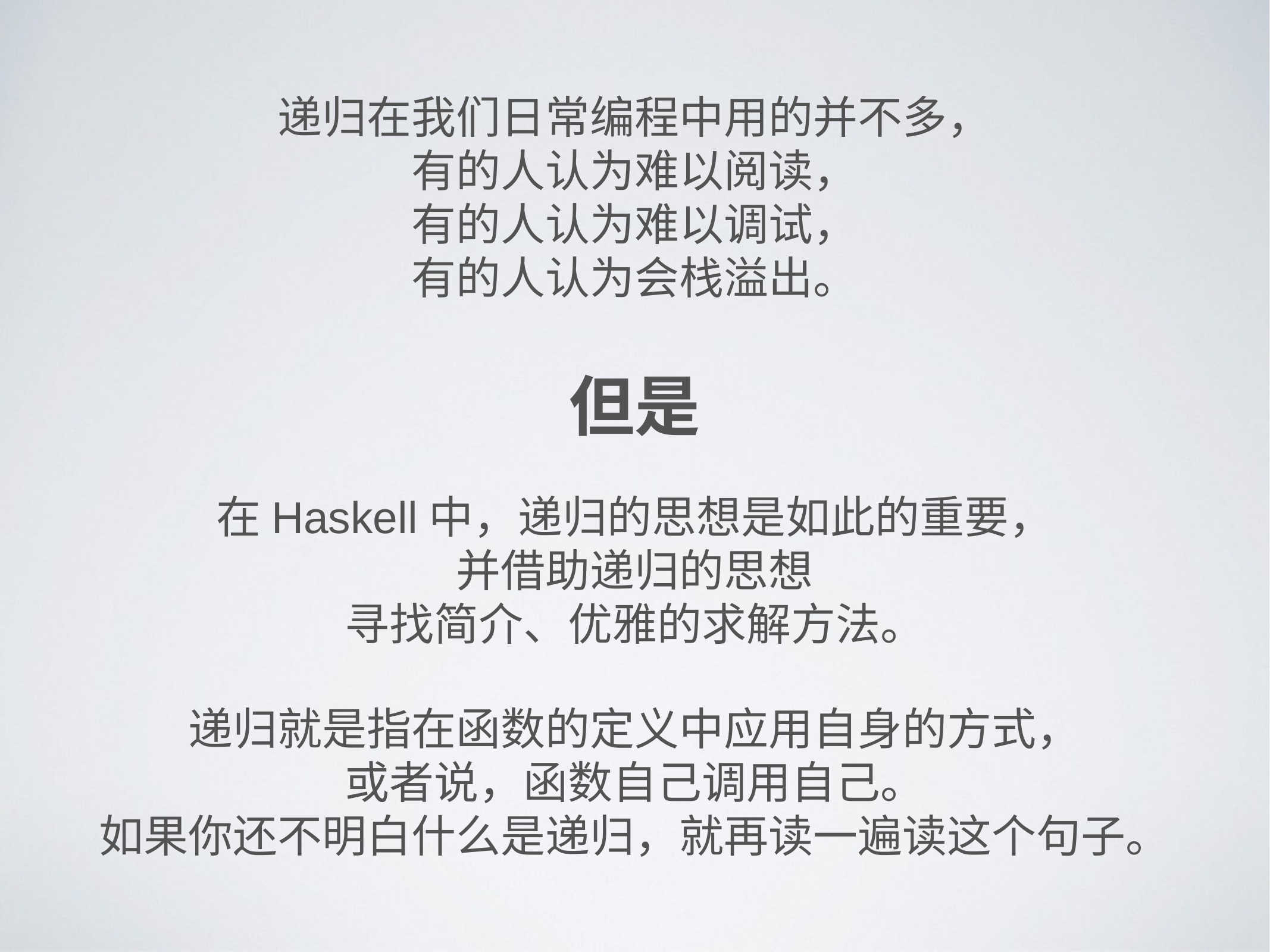

递归在我们日常编程中用的并不多，
有的人认为难以阅读，
有的人认为难以调试，
有的人认为会栈溢出。
但是
在Haskell中，递归的思想是如此的重要，
并借助递归的思想
寻找简介、优雅的求解方法。
递归就是指在函数的定义中应用自身的方式，
或者说，函数自己调用自己。
如果你还不明白什么是递归，就再读一遍读这个句子。